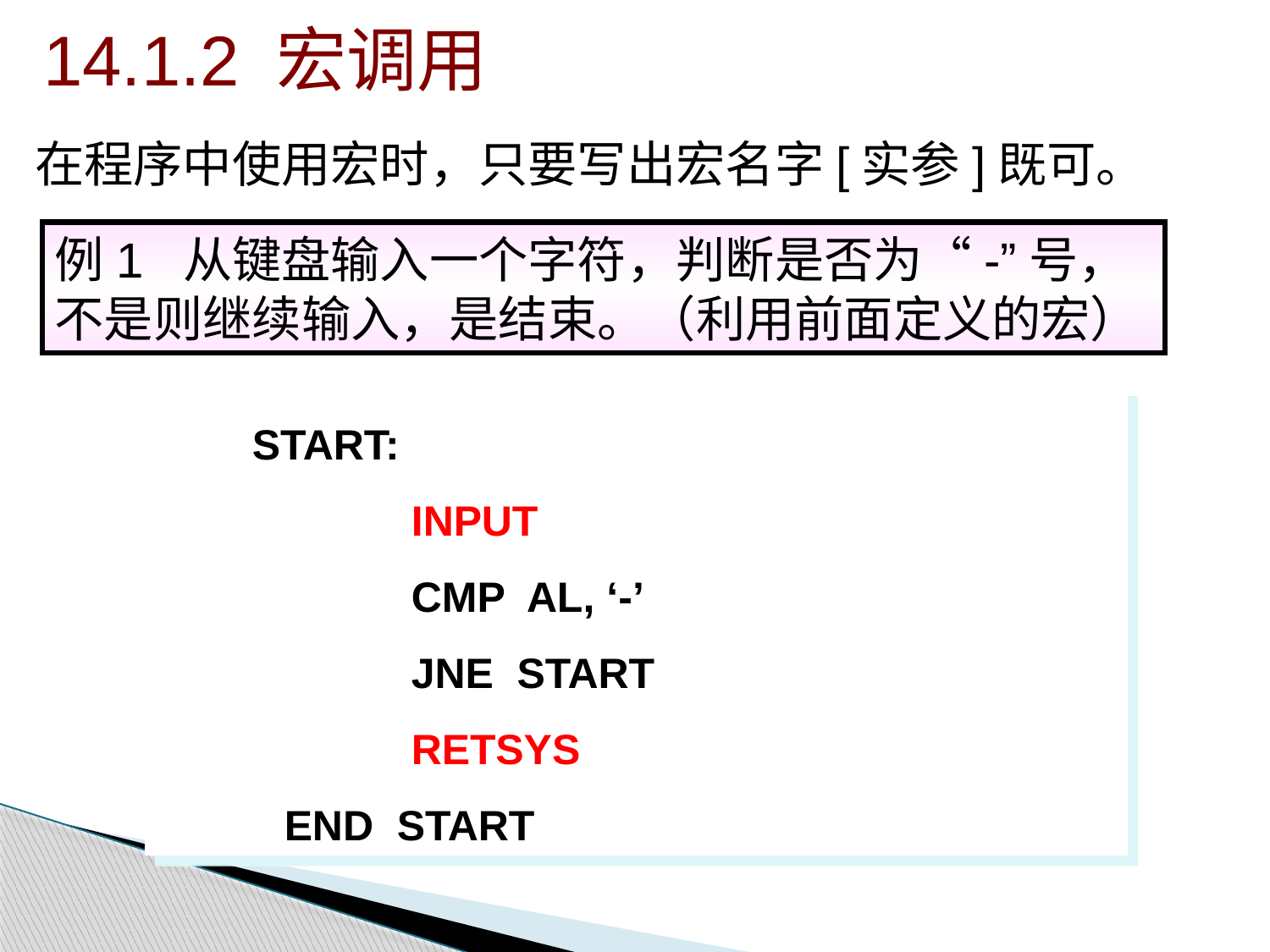

# 14.1.2 宏调用
在程序中使用宏时，只要写出宏名字[实参]既可。
例1  从键盘输入一个字符，判断是否为“-”号，不是则继续输入，是结束。（利用前面定义的宏）
        START:
		INPUT
		CMP  AL, ‘-’
		JNE  START
		RETSYS
	END  START